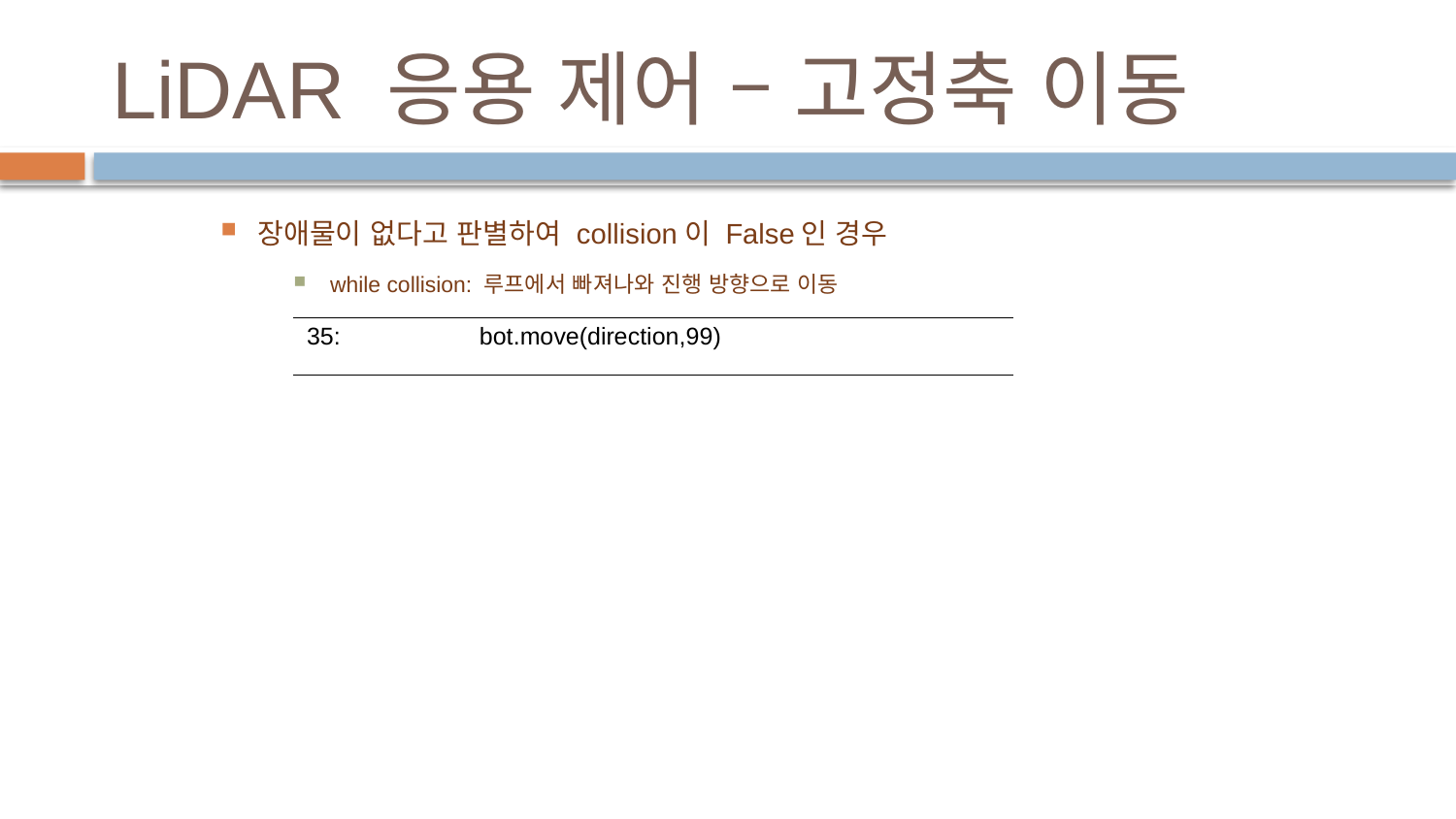

# LiDAR 응용 제어 – 고정축 이동
장애물이 없다고 판별하여 collision이 False인 경우
while collision: 루프에서 빠져나와 진행 방향으로 이동
| 35: bot.move(direction,99) |
| --- |